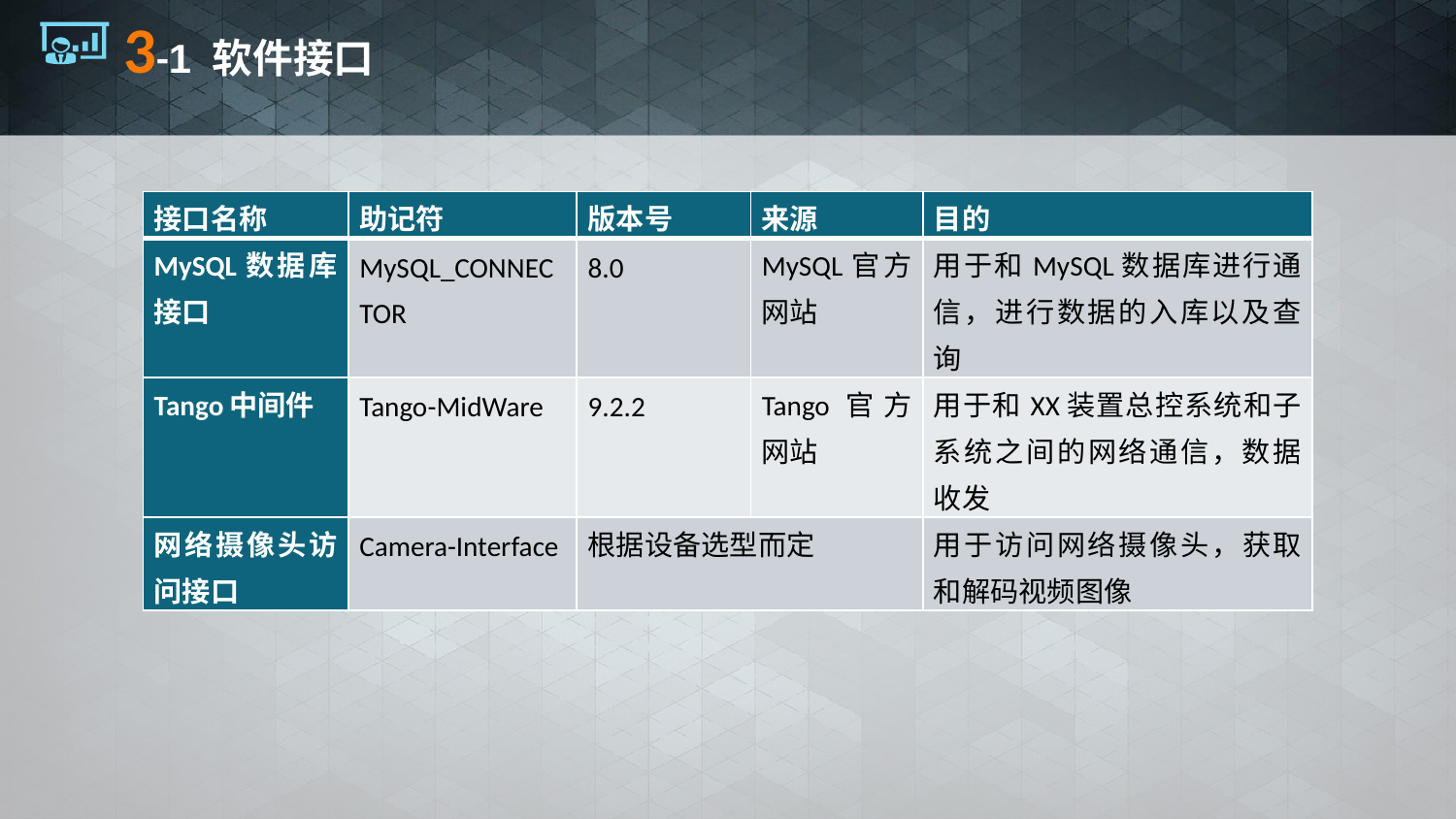

# 3-1 软件接口

| 接口名称 | 助记符 | 版本号 | 来源 | 目的 |
| --- | --- | --- | --- | --- |
| MySQL数据库接口 | MySQL\_CONNECTOR | 8.0 | MySQL官方网站 | 用于和MySQL数据库进行通信，进行数据的入库以及查询 |
| Tango中间件 | Tango-MidWare | 9.2.2 | Tango官方网站 | 用于和XX装置总控系统和子系统之间的网络通信，数据收发 |
| 网络摄像头访问接口 | Camera-Interface | 根据设备选型而定 |  | 用于访问网络摄像头，获取和解码视频图像 |